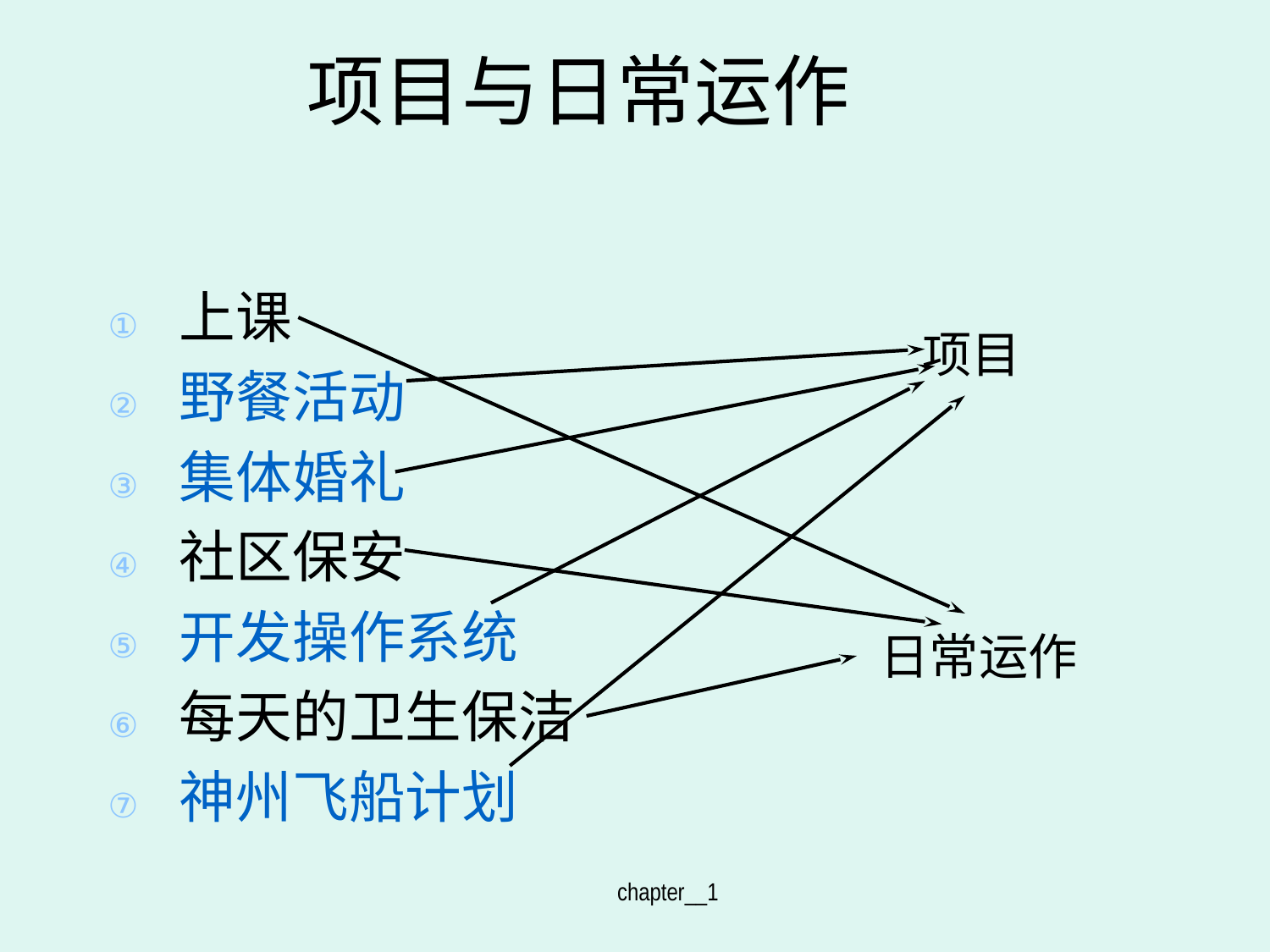

# 项目与日常运作
上课
野餐活动
集体婚礼
社区保安
开发操作系统
每天的卫生保洁
神州飞船计划

项目

日常运作

 chapter__1
12